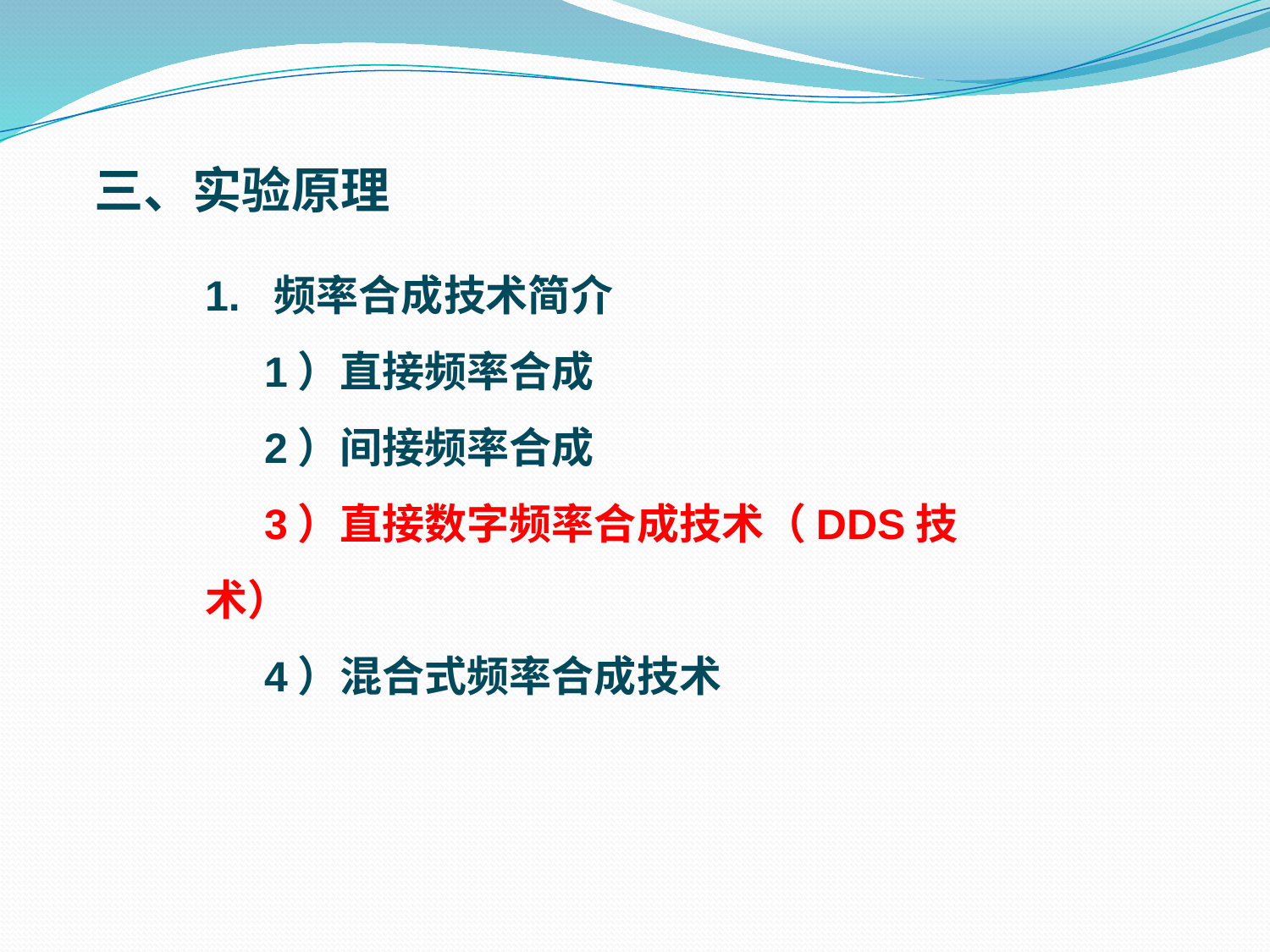

三、实验原理
1.  频率合成技术简介
     1）直接频率合成
     2）间接频率合成
     3）直接数字频率合成技术（DDS技术）
     4）混合式频率合成技术